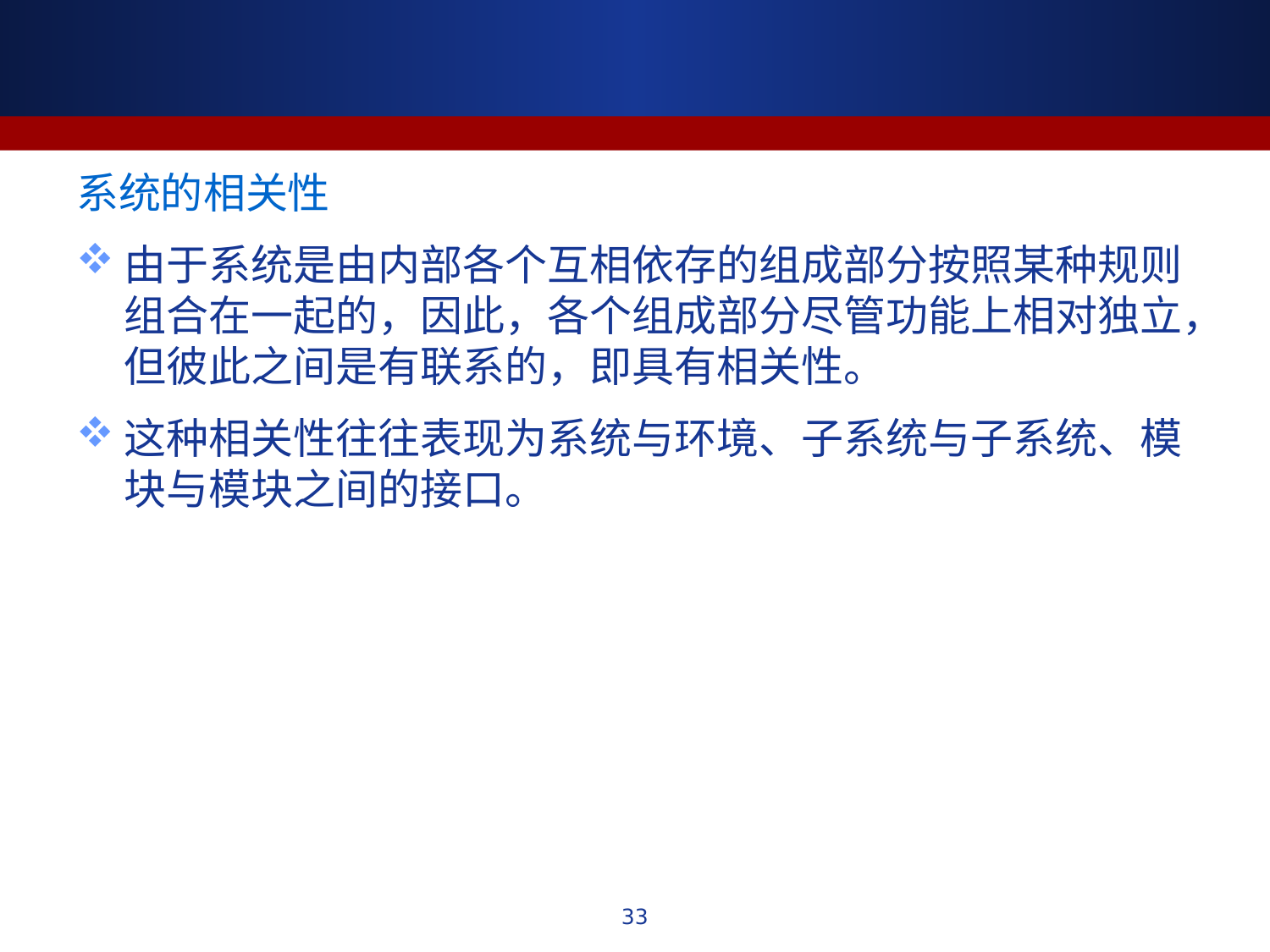

#
系统的相关性
由于系统是由内部各个互相依存的组成部分按照某种规则组合在一起的，因此，各个组成部分尽管功能上相对独立，但彼此之间是有联系的，即具有相关性。
这种相关性往往表现为系统与环境、子系统与子系统、模块与模块之间的接口。

33